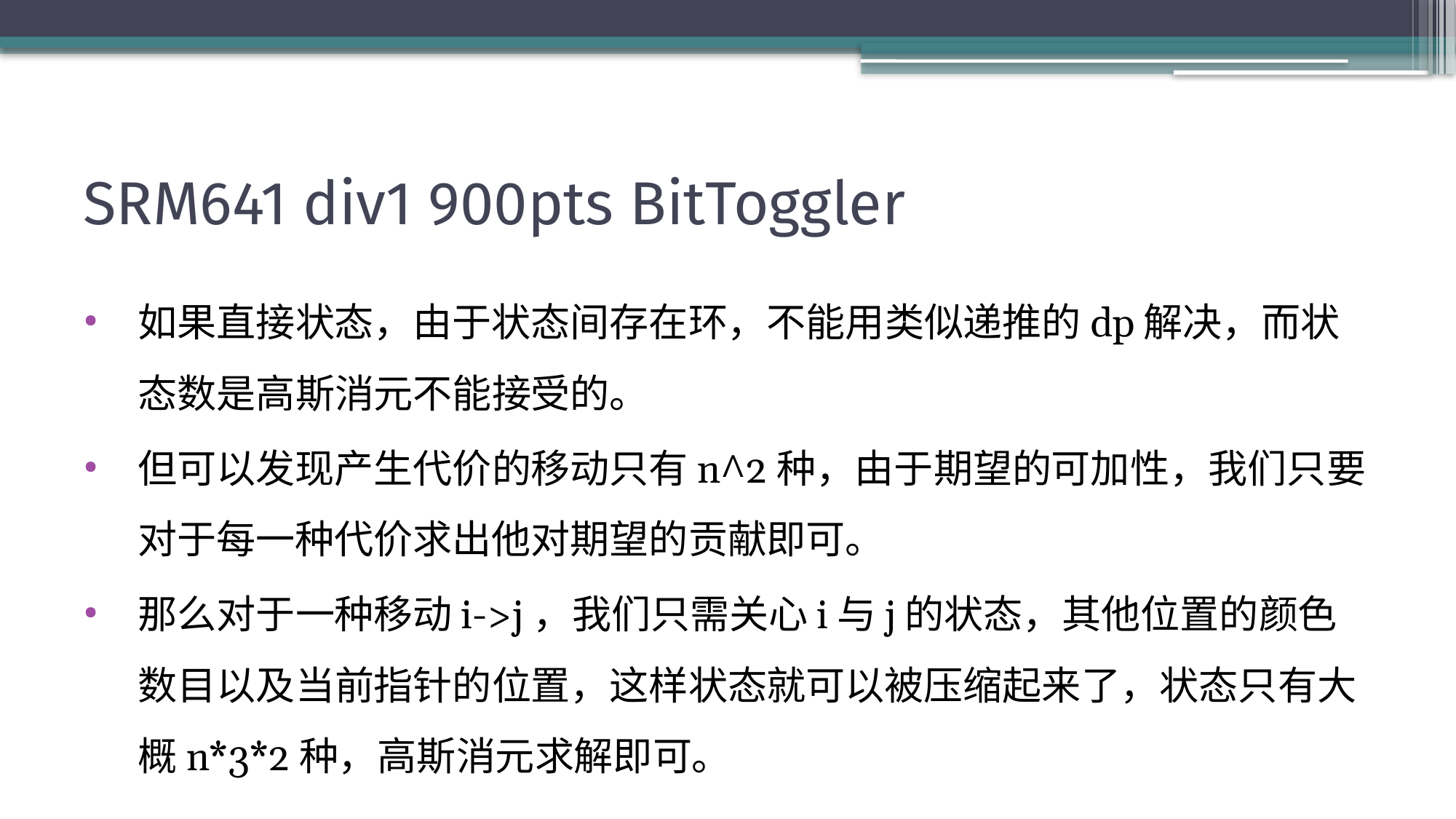

# SRM641 div1 900pts BitToggler
如果直接状态，由于状态间存在环，不能用类似递推的dp解决，而状态数是高斯消元不能接受的。
但可以发现产生代价的移动只有n^2种，由于期望的可加性，我们只要对于每一种代价求出他对期望的贡献即可。
那么对于一种移动i->j，我们只需关心i与j的状态，其他位置的颜色数目以及当前指针的位置，这样状态就可以被压缩起来了，状态只有大概n*3*2种，高斯消元求解即可。